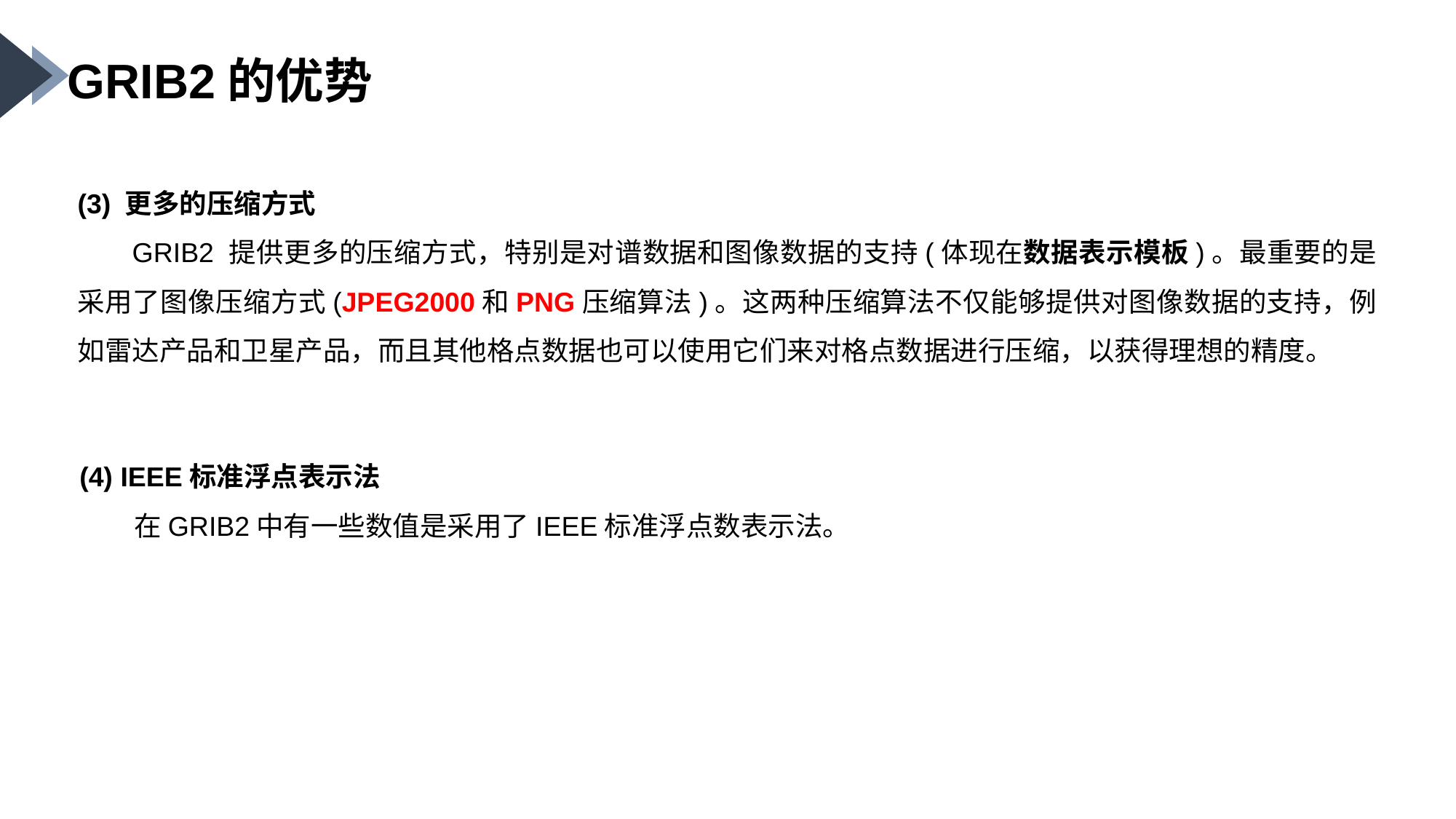

GRIB2的优势

(3) 更多的压缩方式
GRIB2 提供更多的压缩方式，特别是对谱数据和图像数据的支持(体现在数据表示模板)。最重要的是采用了图像压缩方式(JPEG2000和PNG压缩算法)。这两种压缩算法不仅能够提供对图像数据的支持，例如雷达产品和卫星产品，而且其他格点数据也可以使用它们来对格点数据进行压缩，以获得理想的精度。
01
(4) IEEE标准浮点表示法
在GRIB2中有一些数值是采用了IEEE标准浮点数表示法。